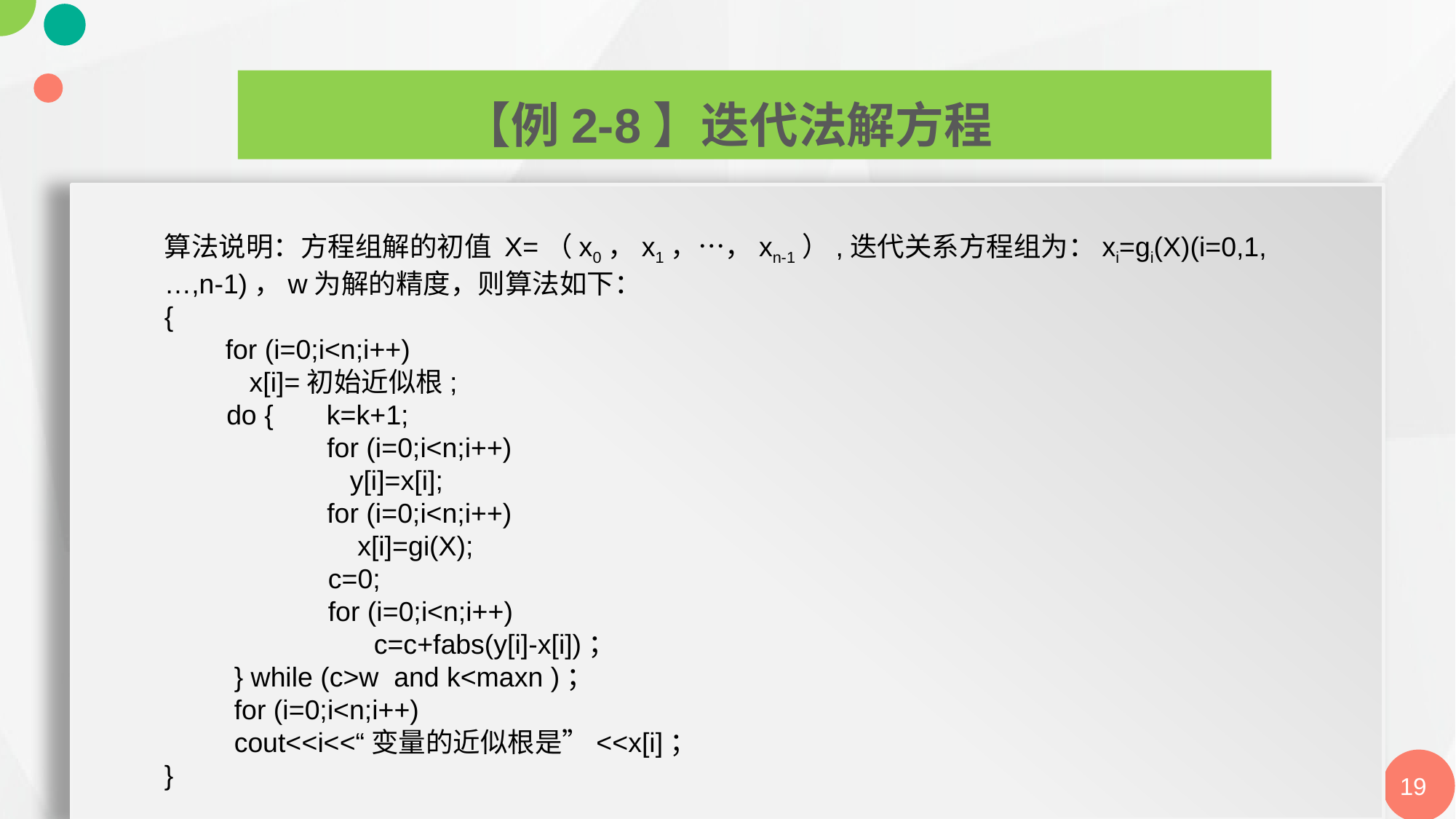

算法说明：方程组解的初值 X=（x0，x1，…，xn-1）,迭代关系方程组为：xi=gi(X)(i=0,1,…,n-1)，w为解的精度，则算法如下：
{
        for (i=0;i<n;i++)
    x[i]=初始近似根;
 do {       k=k+1;
       for (i=0;i<n;i++)
          y[i]=x[i];
       for (i=0;i<n;i++)
           x[i]=gi(X);
c=0;
for (i=0;i<n;i++)
      c=c+fabs(y[i]-x[i])；
  } while (c>w  and k<maxn )；
  for (i=0;i<n;i++)
  cout<<i<<“变量的近似根是”<<x[i]；
}
【例2-8】迭代法解方程